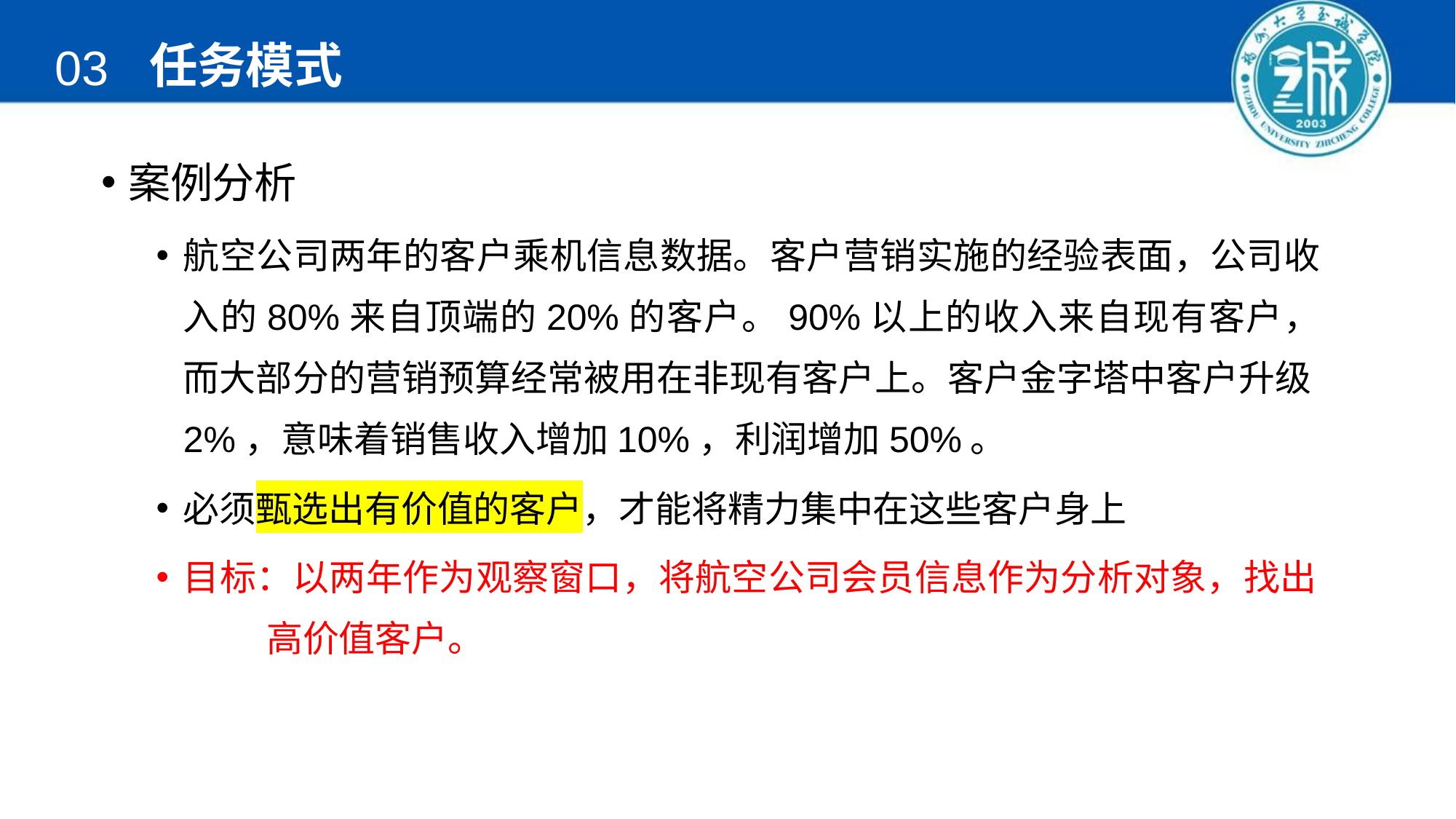

# 任务模式
03
案例分析
航空公司两年的客户乘机信息数据。客户营销实施的经验表面，公司收入的80%来自顶端的20%的客户。90%以上的收入来自现有客户，而大部分的营销预算经常被用在非现有客户上。客户金字塔中客户升级2%，意味着销售收入增加10%，利润增加50%。
必须甄选出有价值的客户，才能将精力集中在这些客户身上
目标：以两年作为观察窗口，将航空公司会员信息作为分析对象，找出	高价值客户。